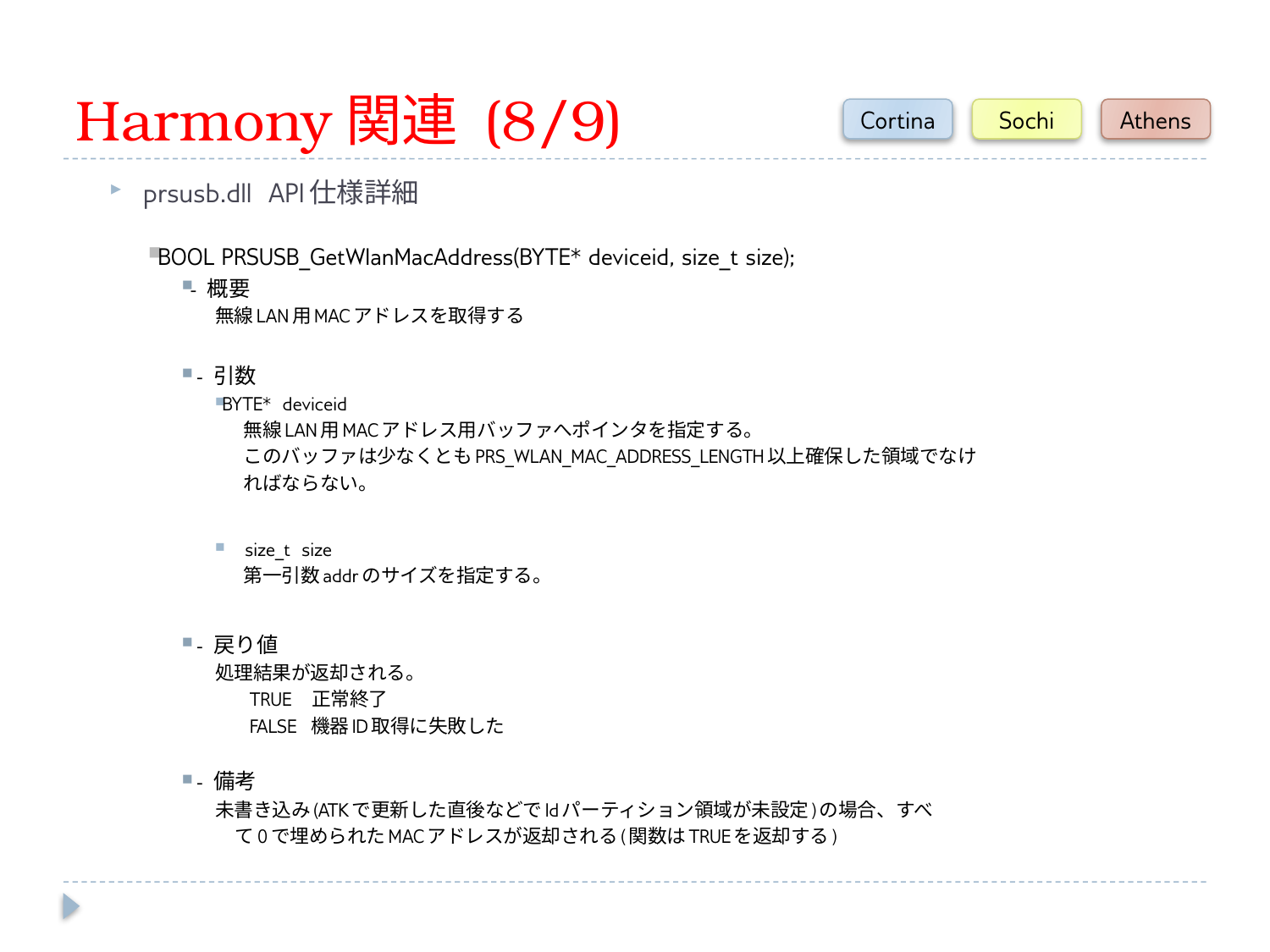

# Harmony関連 (8/9)
Cortina
Sochi
Athens
prsusb.dll  API仕様詳細

BOOL PRSUSB_GetWlanMacAddress(BYTE* deviceid, size_t size);
- 概要
無線LAN用MACアドレスを取得する

 - 引数
BYTE*  deviceid
      無線LAN用MACアドレス用バッファへポインタを指定する。
      このバッファは少なくともPRS_WLAN_MAC_ADDRESS_LENGTH以上確保した領域でなけ
      ればならない。

    size_t  size
      第一引数addrのサイズを指定する。

 - 戻り値
処理結果が返却される。
      TRUE   正常終了
      FALSE  機器ID取得に失敗した

 - 備考
未書き込み(ATKで更新した直後などでIdパーティション領域が未設定)の場合、すべ
    て0で埋められたMACアドレスが返却される(関数はTRUEを返却する)